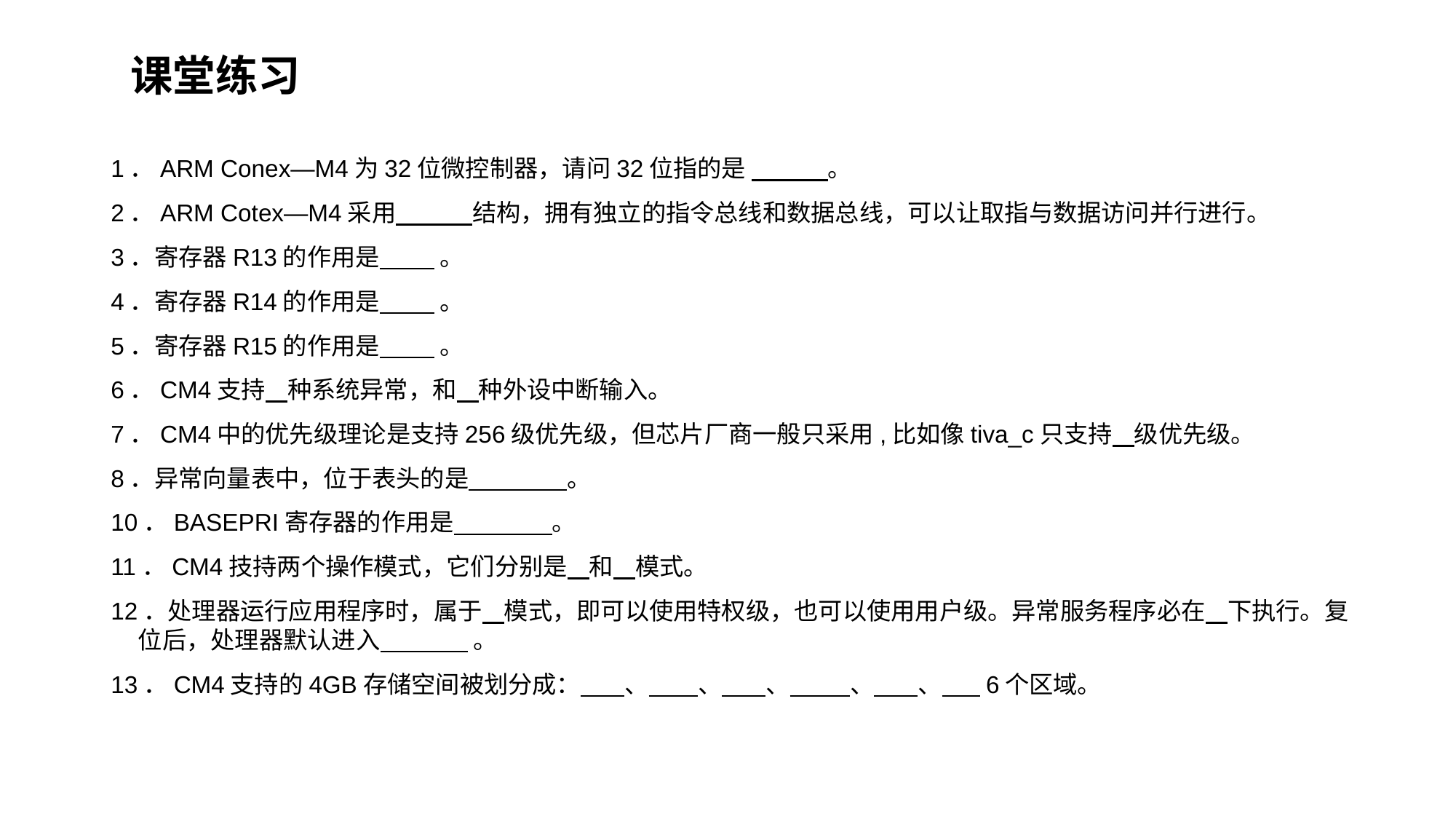

课堂练习
1．ARM Conex—M4为32位微控制器，请问32位指的是               。
2．ARM Cotex—M4采用              结构，拥有独立的指令总线和数据总线，可以让取指与数据访问并行进行。
3．寄存器R13的作用是           。
4．寄存器R14的作用是           。
5．寄存器R15的作用是           。
6．CM4支持    种系统异常，和    种外设中断输入。
7．CM4中的优先级理论是支持256级优先级，但芯片厂商一般只采用,比如像tiva_c只支持    级优先级。
8．异常向量表中，位于表头的是                  。
10．BASEPRI寄存器的作用是                  。
11．CM4技持两个操作模式，它们分别是    和    模式。
12．处理器运行应用程序时，属于    模式，即可以使用特权级，也可以使用用户级。异常服务程序必在    下执行。复位后，处理器默认进入                 。
13．CM4支持的4GB存储空间被划分成：        、         、        、           、        、       6个区域。